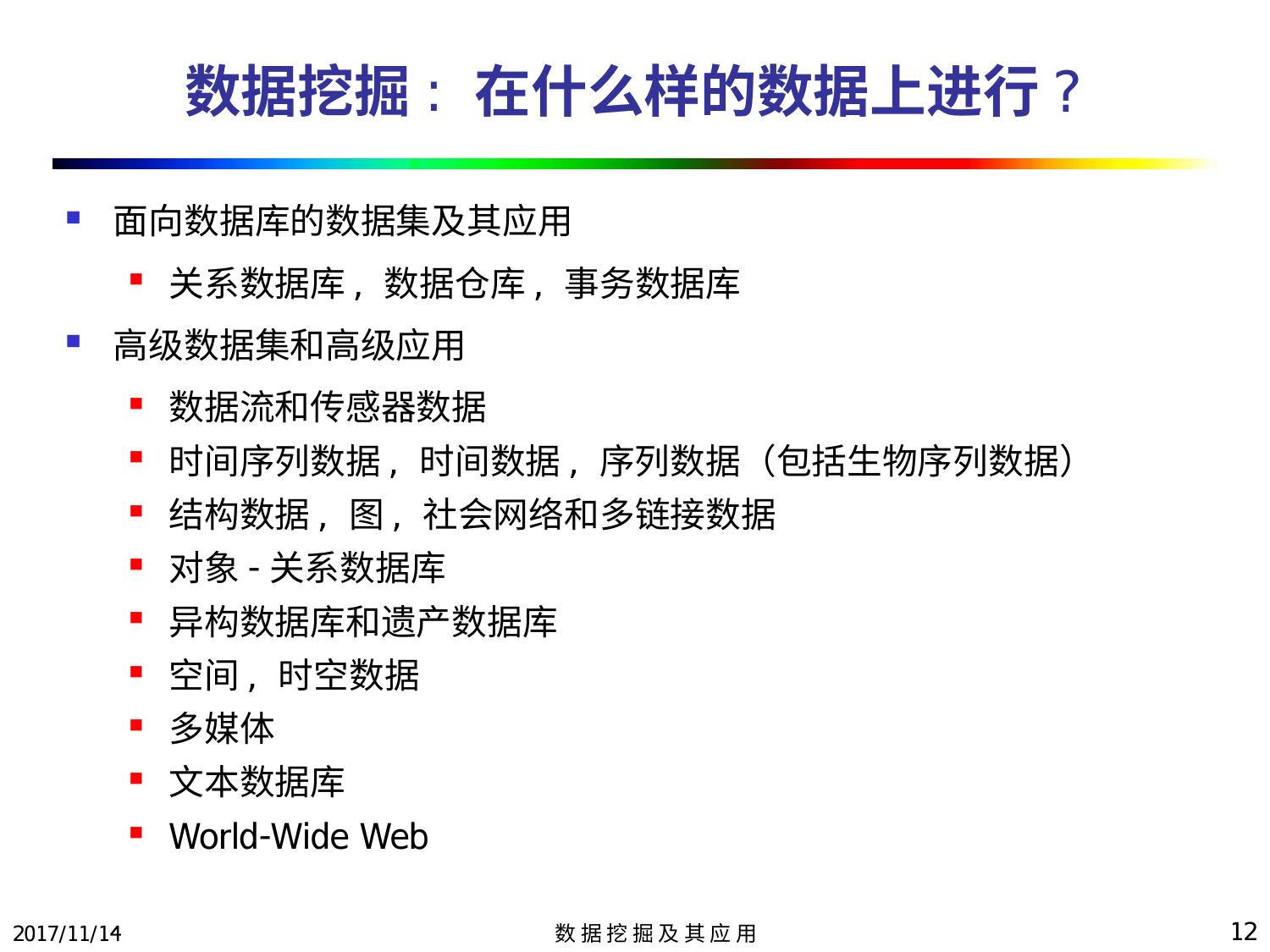

# 数据挖掘: 在什么样的数据上进行?
面向数据库的数据集及其应用
关系数据库, 数据仓库, 事务数据库
高级数据集和高级应用
数据流和传感器数据
时间序列数据, 时间数据, 序列数据（包括生物序列数据）
结构数据, 图, 社会网络和多链接数据
对象-关系数据库
异构数据库和遗产数据库
空间, 时空数据
多媒体
文本数据库
World-Wide Web
2017/11/14
12
数 据 挖 掘 及 其 应 用